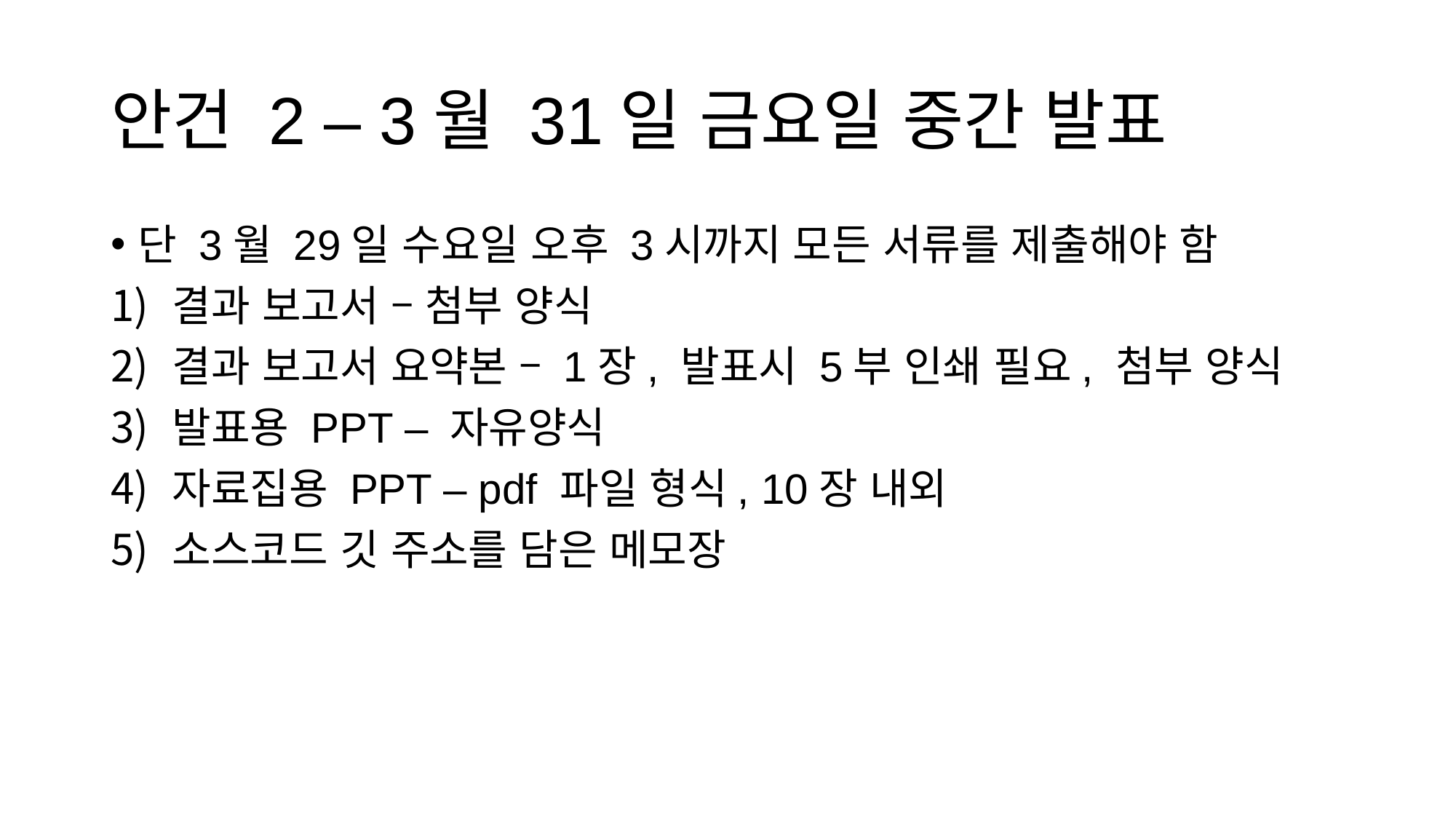

# 안건 2 – 3월 31일 금요일 중간 발표
단 3월 29일 수요일 오후 3시까지 모든 서류를 제출해야 함
결과 보고서 – 첨부 양식
결과 보고서 요약본 – 1장, 발표시 5부 인쇄 필요, 첨부 양식
발표용 PPT – 자유양식
자료집용 PPT – pdf 파일 형식, 10장 내외
소스코드 깃 주소를 담은 메모장